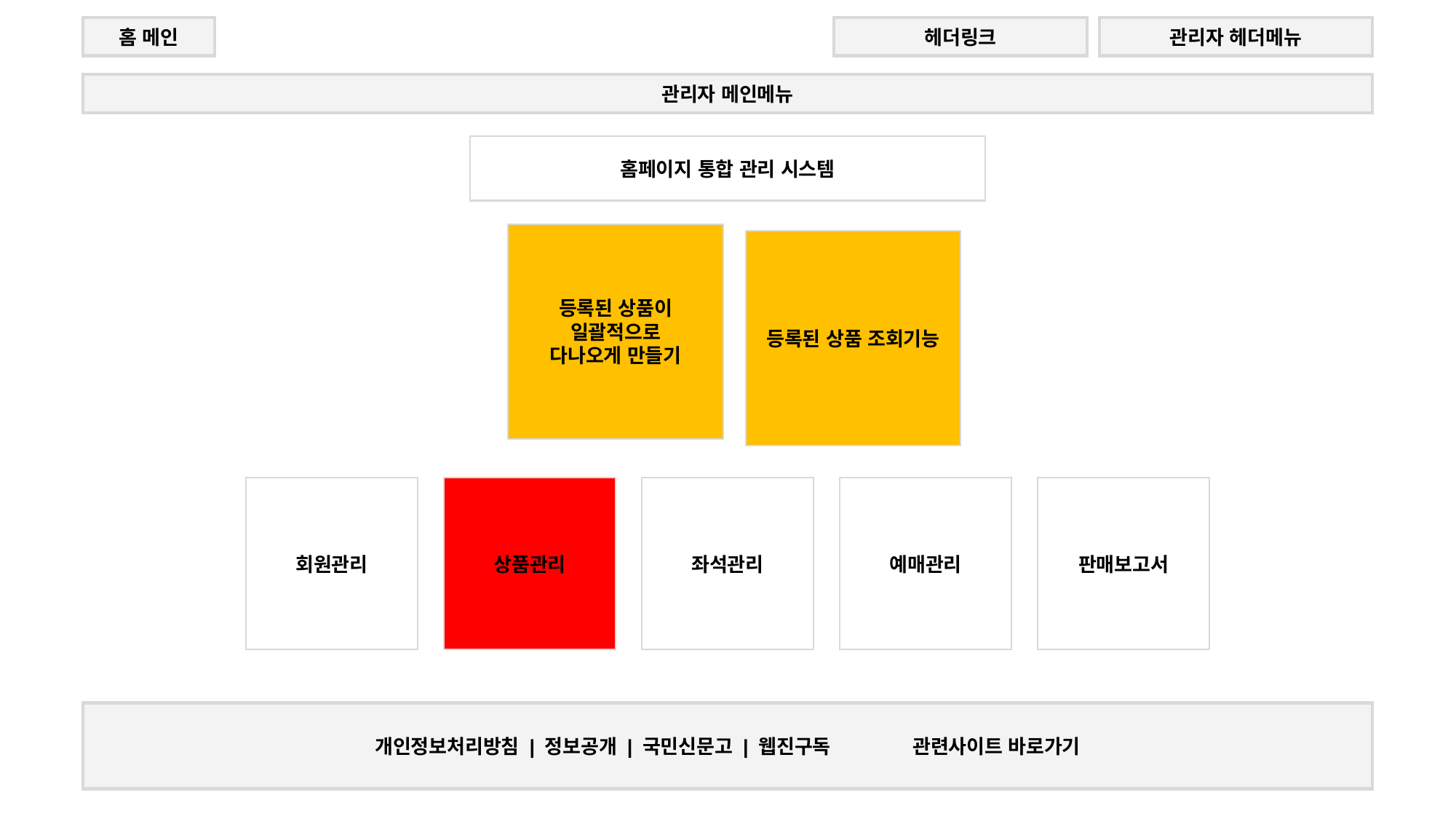

헤더링크
홈 메인
관리자 헤더메뉴
관리자 메인메뉴
홈페이지 통합 관리 시스템
등록된 상품이
일괄적으로
다나오게 만들기
등록된 상품 조회기능
회원관리
상품관리
좌석관리
예매관리
판매보고서
개인정보처리방침 | 정보공개 | 국민신문고 | 웹진구독               관련사이트 바로가기